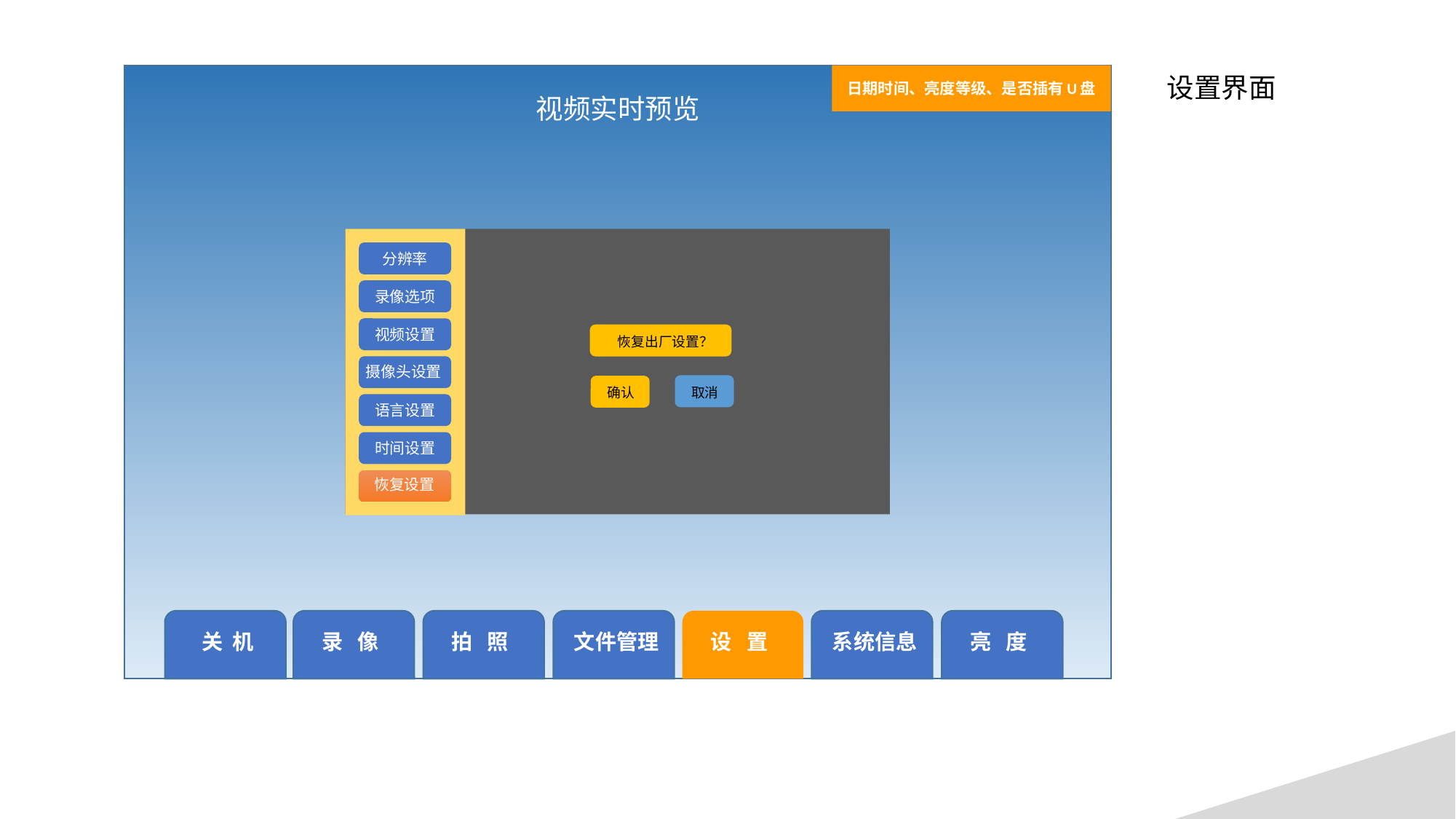

日期时间、亮度等级、是否插有U盘
设置界面
视频实时预览

分辨率
录像选项
视频设置

恢复出厂设置？

取消
确认

摄像头设置
语言设置
时间设置

恢复设置

关  机
录   像
拍   照
文件管理
设   置
系统信息
亮   度